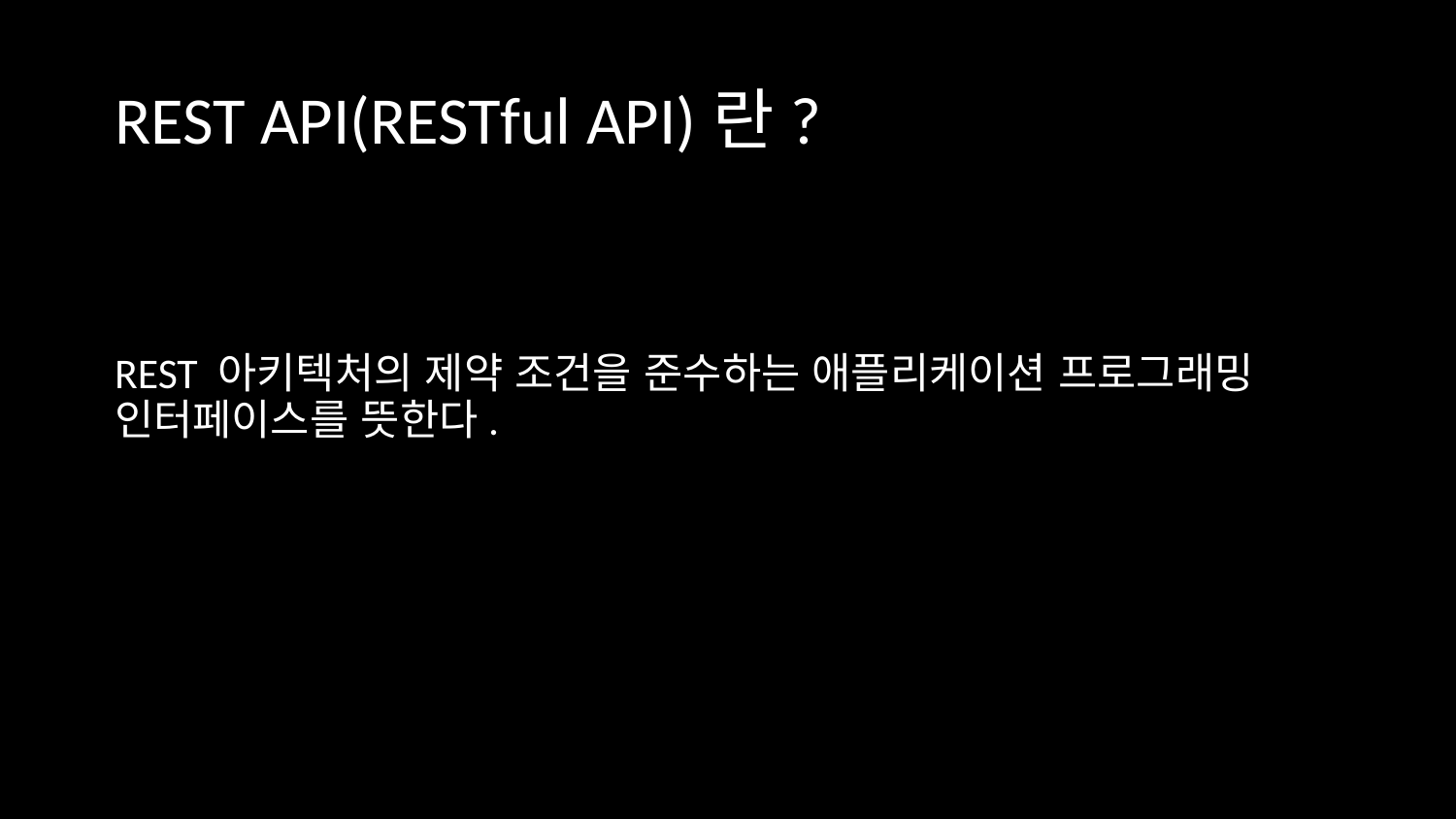

# REST API(RESTful API)란?

REST 아키텍처의 제약 조건을 준수하는 애플리케이션 프로그래밍 인터페이스를 뜻한다.